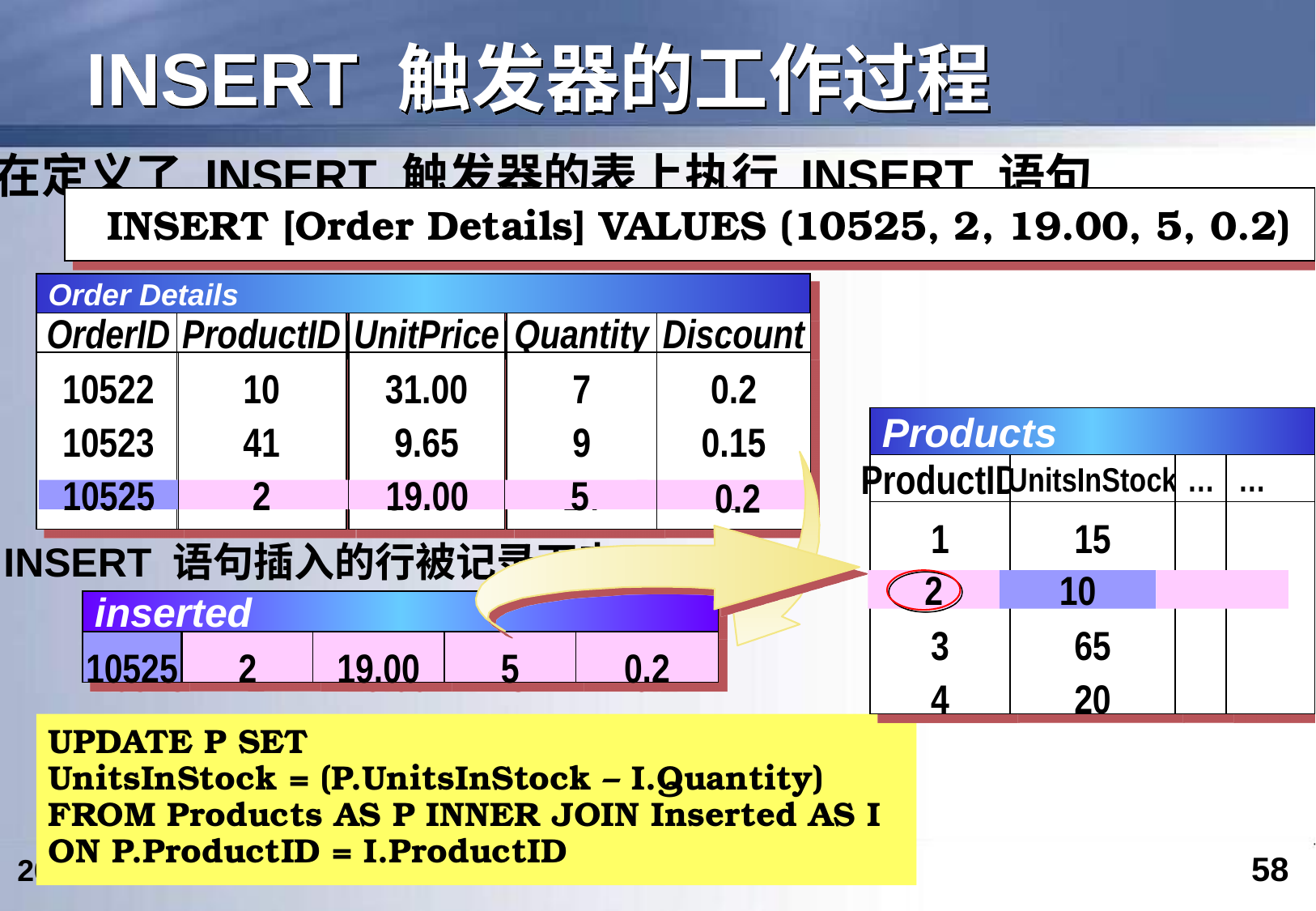

# INSERT 触发器的工作过程
在定义了 INSERT 触发器的表上执行 INSERT 语句
INSERT [Order Details] VALUES (10525, 2, 19.00, 5, 0.2)
Order Details
OrderID
ProductID
UnitPrice
Quantity
Discount

10522
10523
10524

10
41
7
31.00
9.65
30.00
7
9
24

0.2
0.15
0.0
10525
2
  19.00
 5
   0.2
Products
ProductID
UnitsInStock
…
…
1
2
3
4

15
15
65
20

INSERT 语句插入的行被记录下来
inserted
10525
2
19.00
5
0.2
2
10

UPDATE P SET
UnitsInStock = (P.UnitsInStock – I.Quantity)
FROM Products AS P INNER JOIN Inserted AS I
ON P.ProductID = I.ProductID

58
2024/4/19